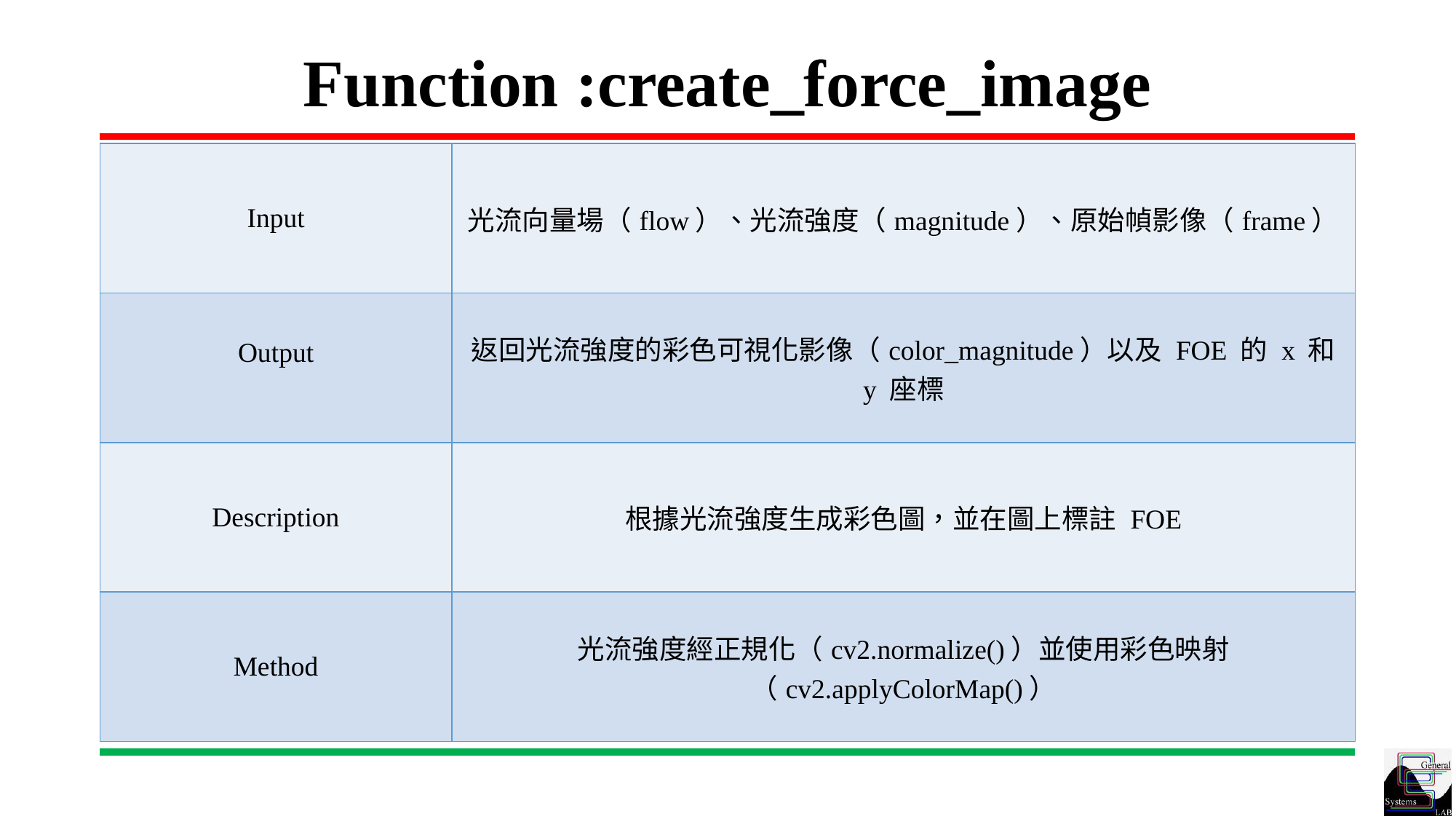

# Function :create_force_image
| Input | 光流向量場（flow）、光流強度（magnitude）、原始幀影像（frame） |
| --- | --- |
| Output | 返回光流強度的彩色可視化影像（color\_magnitude）以及 FOE 的 x 和 y 座標 |
| Description | 根據光流強度生成彩色圖，並在圖上標註 FOE |
| Method | 光流強度經正規化（cv2.normalize()）並使用彩色映射（cv2.applyColorMap()） |